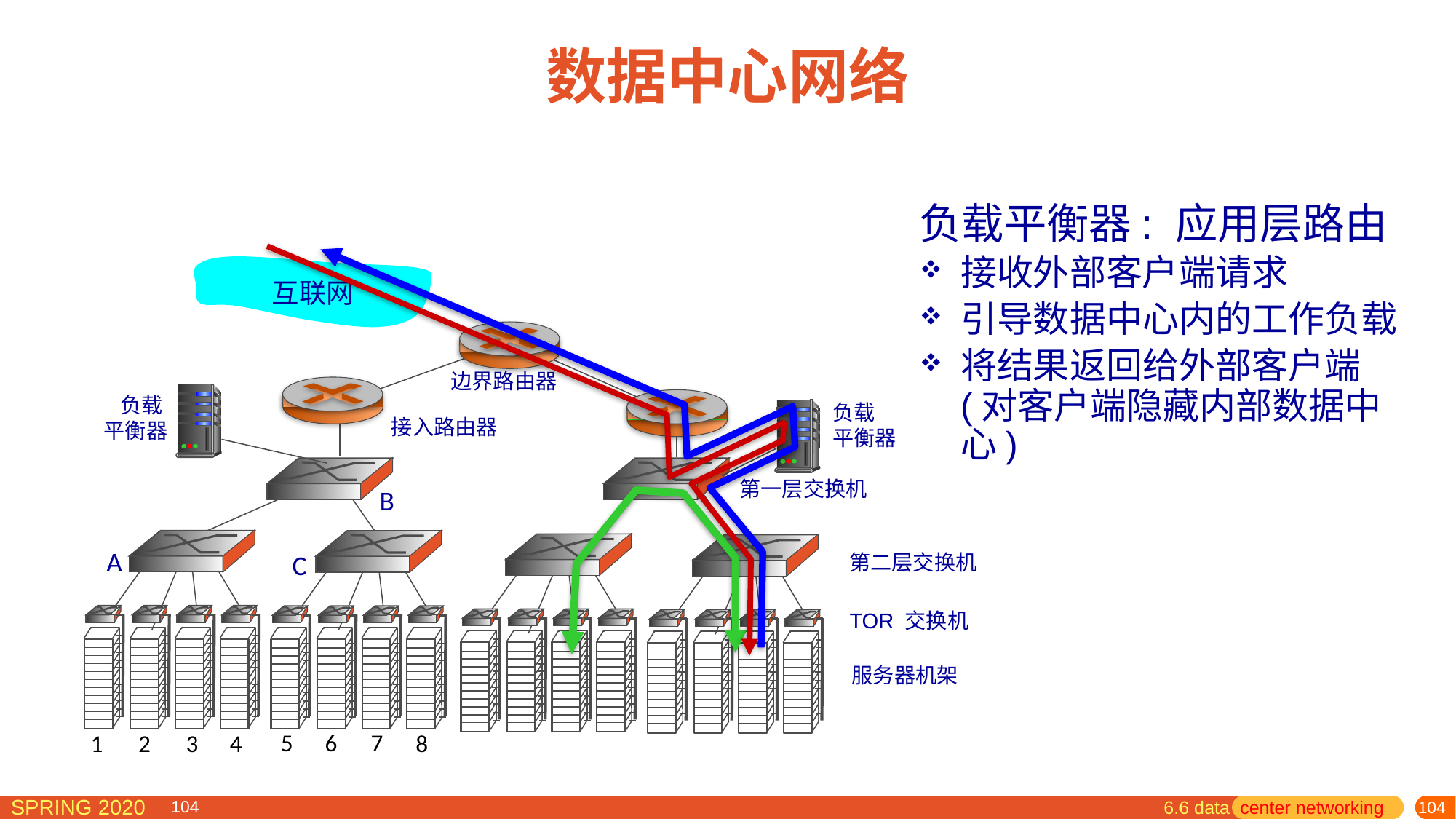

# 数据中心网络
负载平衡器: 应用层路由
接收外部客户端请求
引导数据中心内的工作负载
将结果返回给外部客户端 (对客户端隐藏内部数据中心)

互联网

边界路由器

负载
平衡器

负载
平衡器

接入路由器

第一层交换机
B

A
C
第二层交换机
TOR 交换机

服务器机架
7
6
5
4
8
3
2
1
6.6 data  center networking